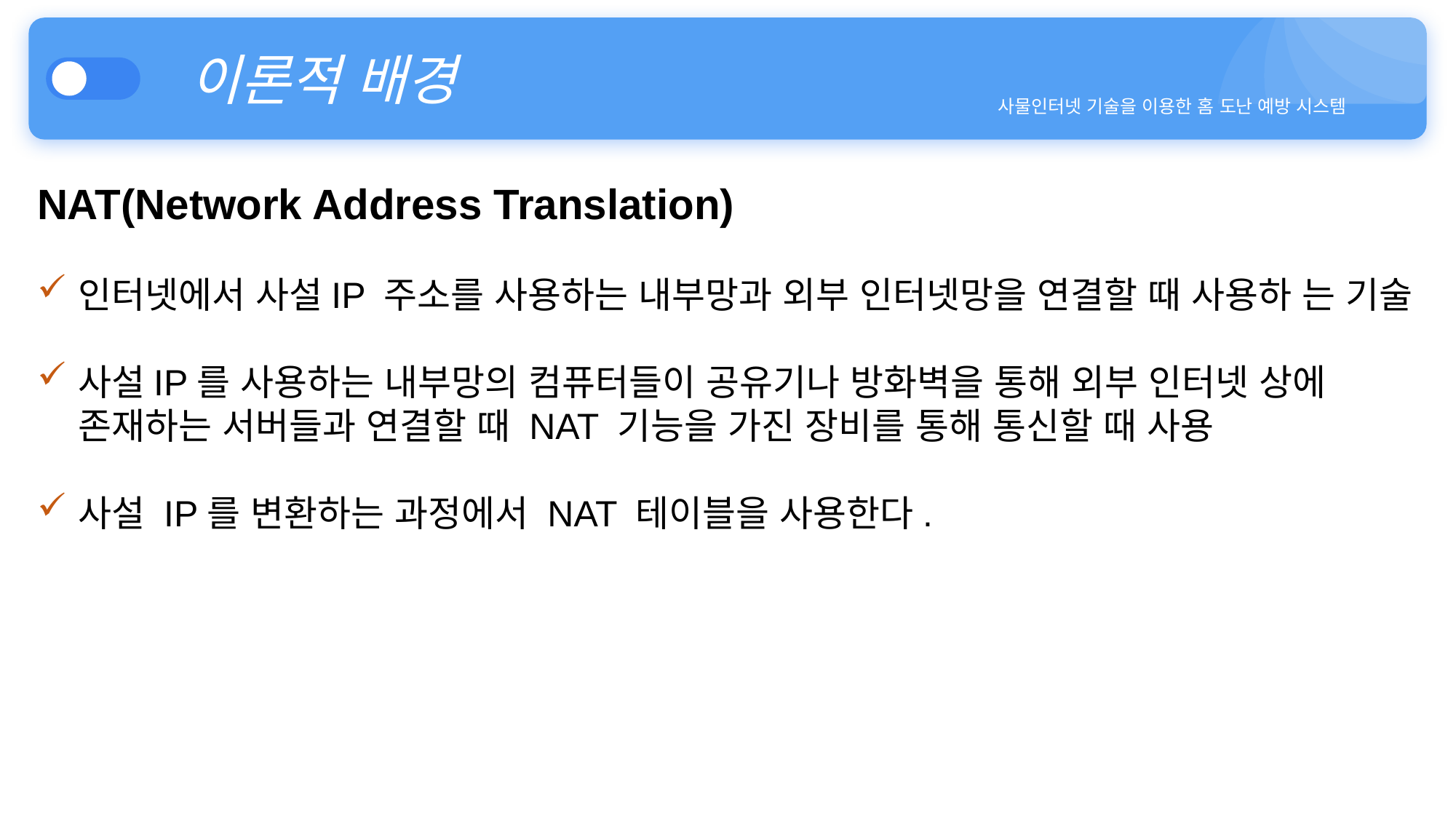

이론적 배경

사물인터넷 기술을 이용한 홈 도난 예방 시스템

NAT(Network Address Translation)

인터넷에서 사설IP 주소를 사용하는 내부망과 외부 인터넷망을 연결할 때 사용하 는 기술

사설IP를 사용하는 내부망의 컴퓨터들이 공유기나 방화벽을 통해 외부 인터넷 상에 존재하는 서버들과 연결할 때 NAT 기능을 가진 장비를 통해 통신할 때 사용

사설 IP를 변환하는 과정에서 NAT 테이블을 사용한다.